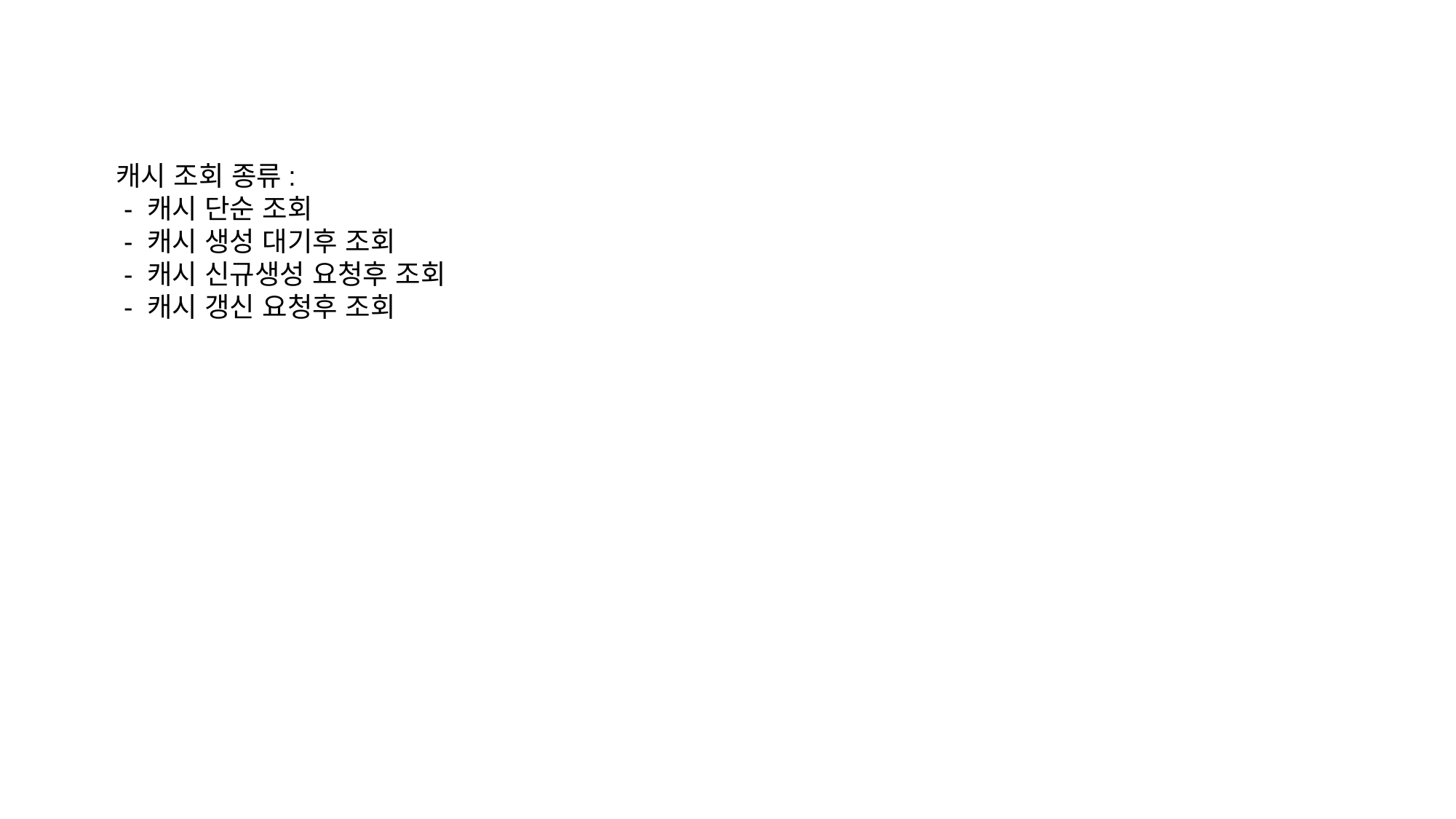

캐시 조회 종류:
 - 캐시 단순 조회
 - 캐시 생성 대기후 조회
 - 캐시 신규생성 요청후 조회
 - 캐시 갱신 요청후 조회